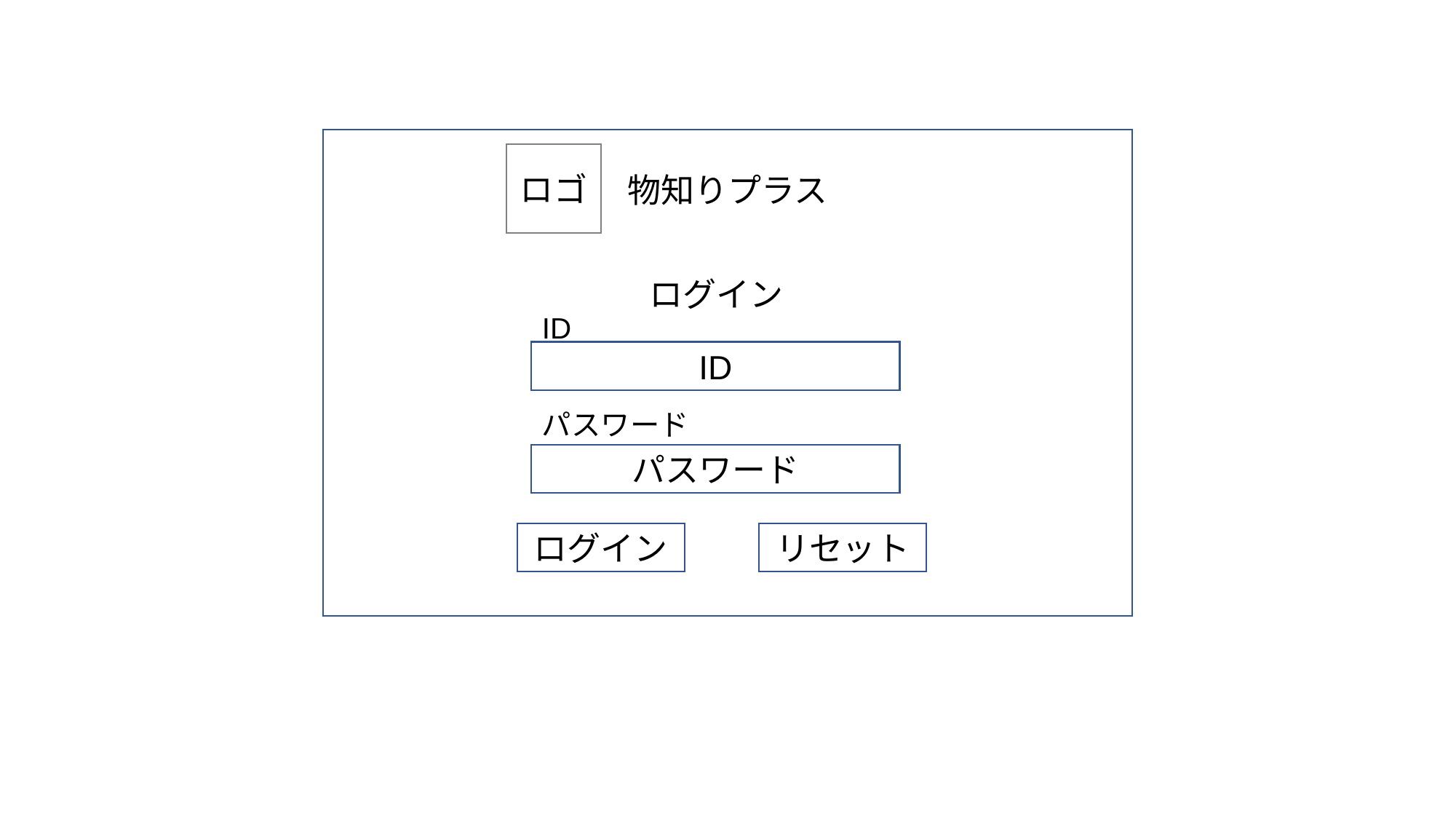

ロゴ
物知りプラス
ログイン
ID
ID
パスワード
パスワード
ログイン
リセット